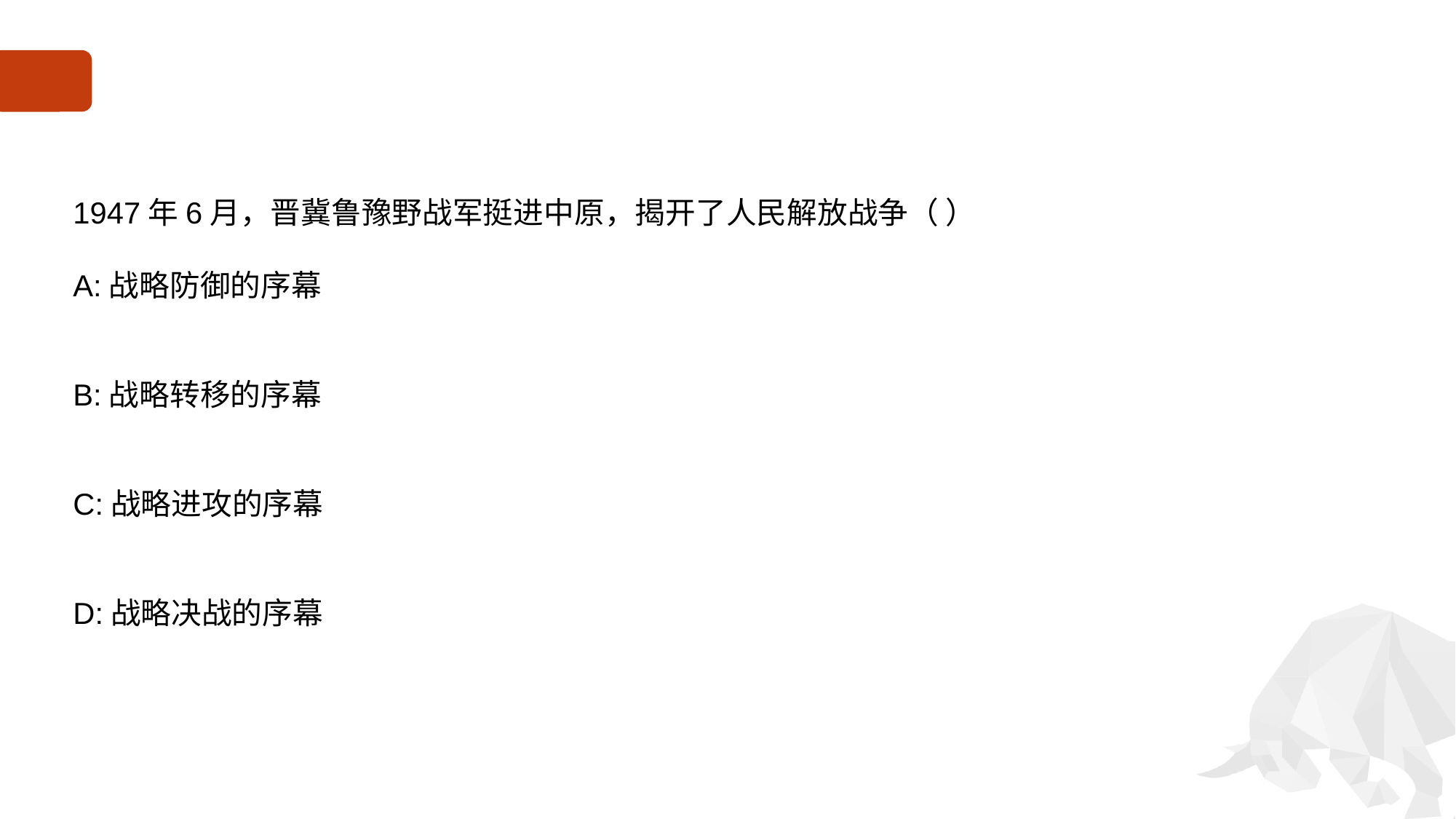

#
1947年6月，晋冀鲁豫野战军挺进中原，揭开了人民解放战争（ ）

A:战略防御的序幕

B:战略转移的序幕

C:战略进攻的序幕

D:战略决战的序幕